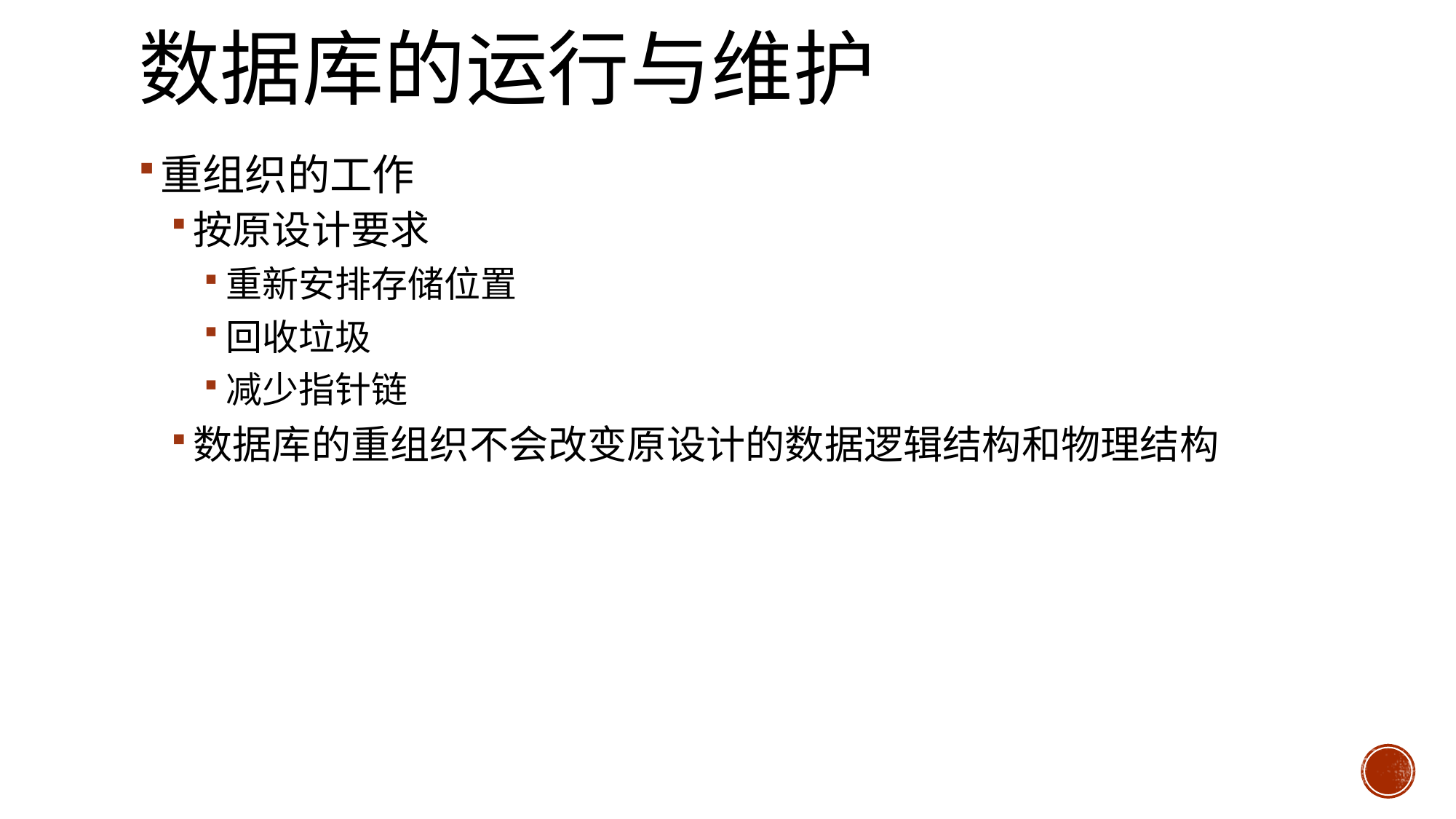

# 数据库的运行与维护
重组织的工作
按原设计要求
重新安排存储位置
回收垃圾
减少指针链
数据库的重组织不会改变原设计的数据逻辑结构和物理结构

70